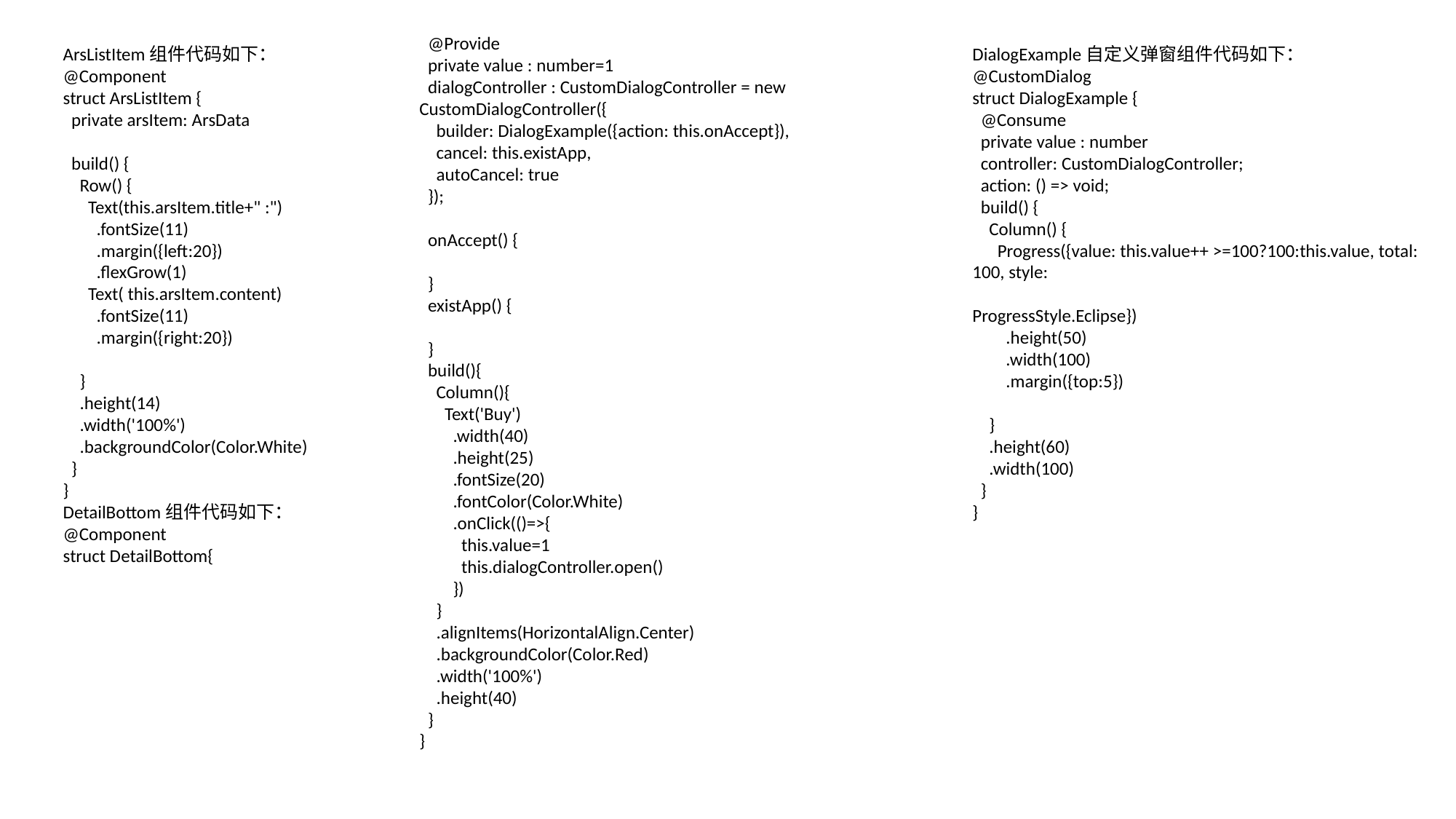

@Provide
  private value : number=1
  dialogController : CustomDialogController = new CustomDialogController({
    builder: DialogExample({action: this.onAccept}),
    cancel: this.existApp,
    autoCancel: true
  });

  onAccept() {

  }
  existApp() {

  }
  build(){
    Column(){
      Text('Buy')
        .width(40)
        .height(25)
        .fontSize(20)
        .fontColor(Color.White)
        .onClick(()=>{
          this.value=1
          this.dialogController.open()
        })
    }
    .alignItems(HorizontalAlign.Center)
    .backgroundColor(Color.Red)
    .width('100%')
    .height(40)
  }
}
ArsListItem组件代码如下：
@Component
struct ArsListItem {
  private arsItem: ArsData

  build() {
    Row() {
      Text(this.arsItem.title+" :")
        .fontSize(11)
        .margin({left:20})
        .flexGrow(1)
      Text( this.arsItem.content)
        .fontSize(11)
        .margin({right:20})

    }
    .height(14)
    .width('100%')
    .backgroundColor(Color.White)
  }
}
DetailBottom组件代码如下：
@Component
struct DetailBottom{
DialogExample自定义弹窗组件代码如下：
@CustomDialog
struct DialogExample {
  @Consume
  private value : number
  controller: CustomDialogController;
  action: () => void;
  build() {
    Column() {
      Progress({value: this.value++ >=100?100:this.value, total: 100, style:

ProgressStyle.Eclipse})
        .height(50)
        .width(100)
        .margin({top:5})

    }
    .height(60)
    .width(100)
  }
}